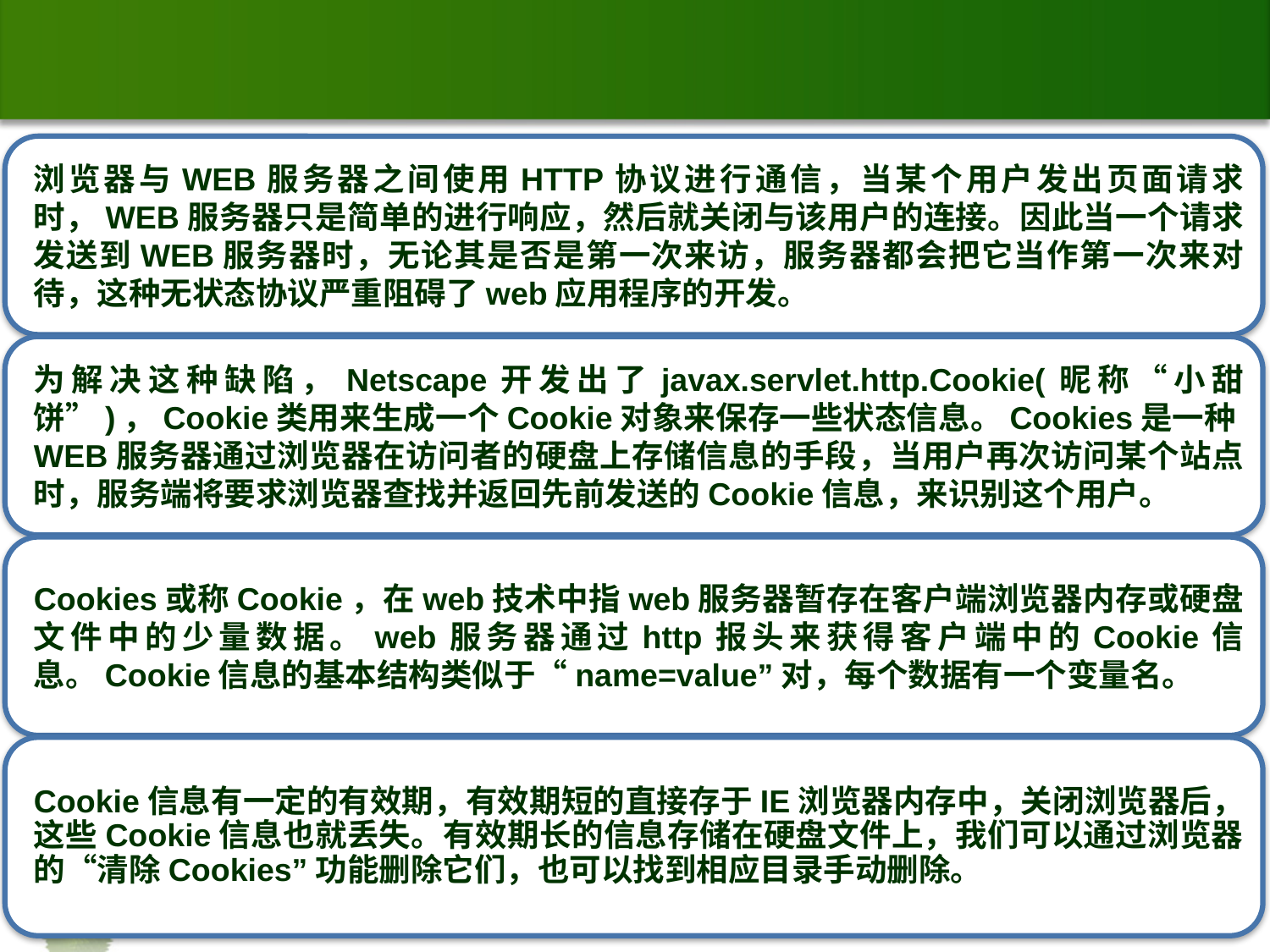

#
浏览器与WEB服务器之间使用HTTP协议进行通信，当某个用户发出页面请求时，WEB服务器只是简单的进行响应，然后就关闭与该用户的连接。因此当一个请求发送到WEB服务器时，无论其是否是第一次来访，服务器都会把它当作第一次来对待，这种无状态协议严重阻碍了web应用程序的开发。
为解决这种缺陷，Netscape开发出了javax.servlet.http.Cookie(昵称“小甜饼”)，Cookie类用来生成一个Cookie对象来保存一些状态信息。Cookies是一种WEB服务器通过浏览器在访问者的硬盘上存储信息的手段，当用户再次访问某个站点时，服务端将要求浏览器查找并返回先前发送的Cookie信息，来识别这个用户。
Cookies或称Cookie，在web技术中指web服务器暂存在客户端浏览器内存或硬盘文件中的少量数据。web服务器通过http报头来获得客户端中的Cookie信息。Cookie信息的基本结构类似于“name=value”对，每个数据有一个变量名。
Cookie信息有一定的有效期，有效期短的直接存于IE浏览器内存中，关闭浏览器后，这些Cookie信息也就丢失。有效期长的信息存储在硬盘文件上，我们可以通过浏览器的“清除Cookies”功能删除它们，也可以找到相应目录手动删除。